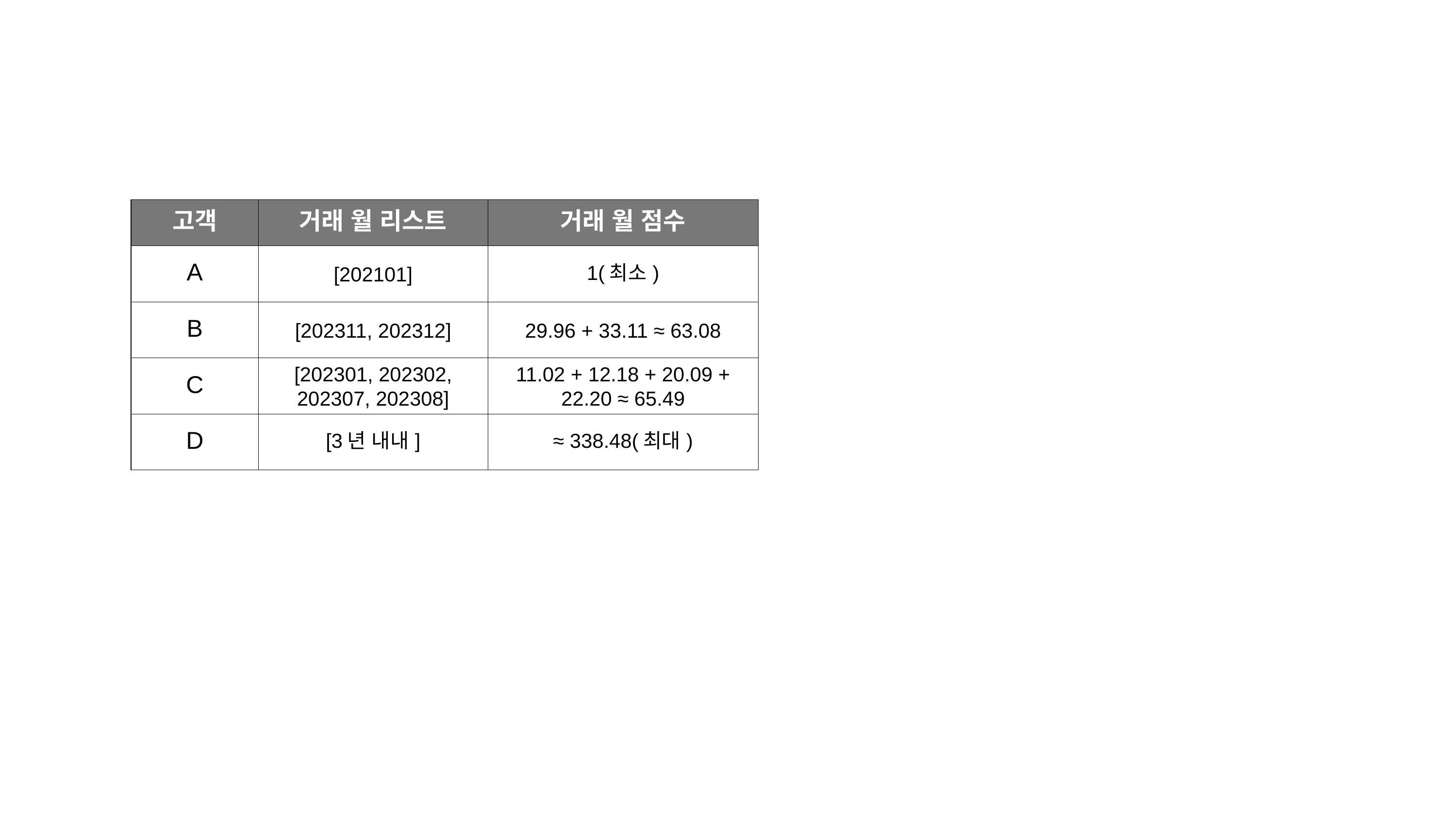

| 고객 | 거래 월 리스트 | 거래 월 점수 |
| --- | --- | --- |
| A | [202101] | 1(최소) |
| B | [202311, 202312] | 29.96 + 33.11 ≈ 63.08 |
| C | [202301, 202302, 202307, 202308] | 11.02 + 12.18 + 20.09 + 22.20 ≈ 65.49 |
| D | [3년 내내] | ≈ 338.48(최대) |